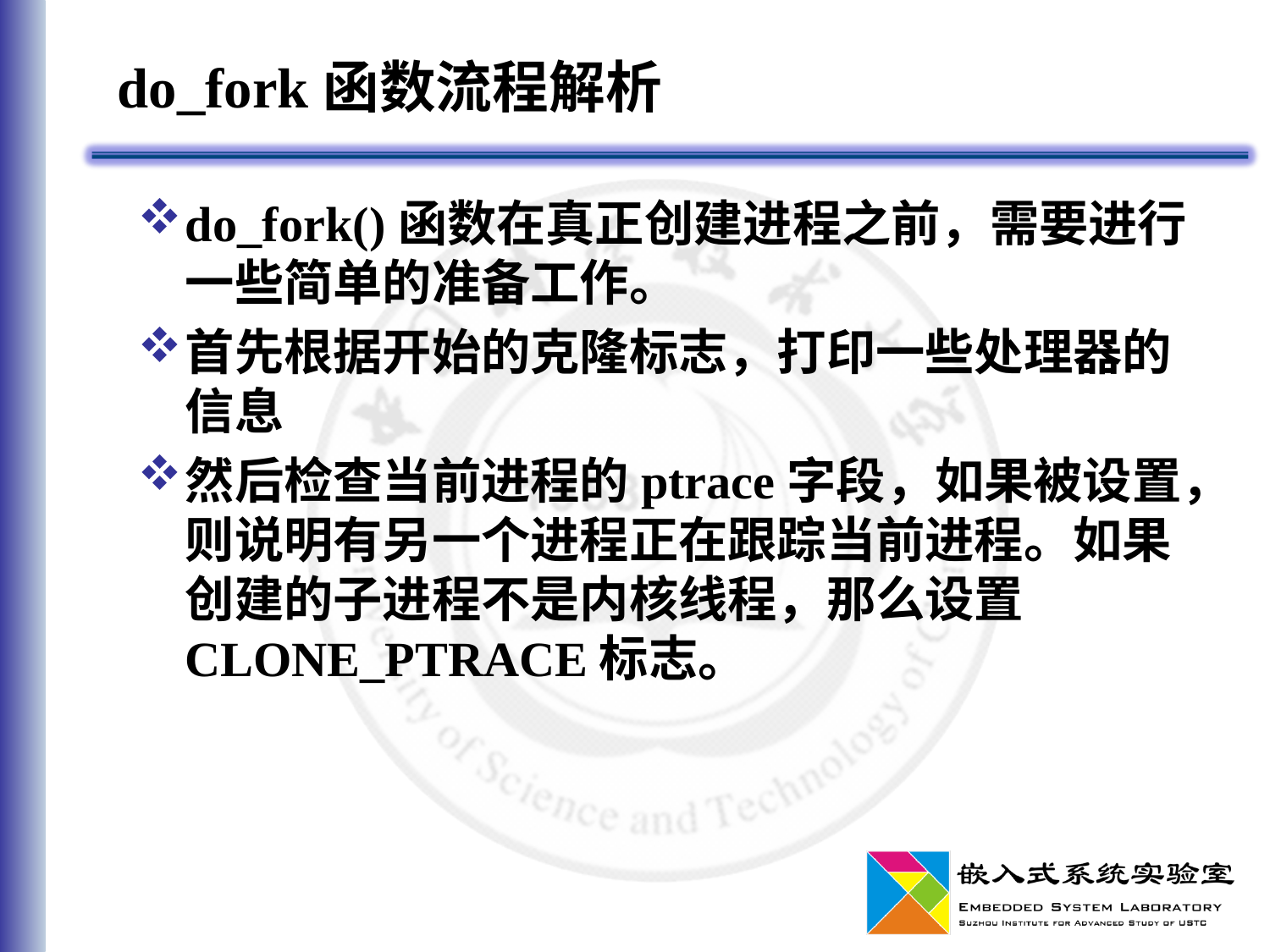

# do_fork函数流程解析
do_fork()函数在真正创建进程之前，需要进行一些简单的准备工作。
首先根据开始的克隆标志，打印一些处理器的信息
然后检查当前进程的ptrace字段，如果被设置，则说明有另一个进程正在跟踪当前进程。如果创建的子进程不是内核线程，那么设置CLONE_PTRACE标志。